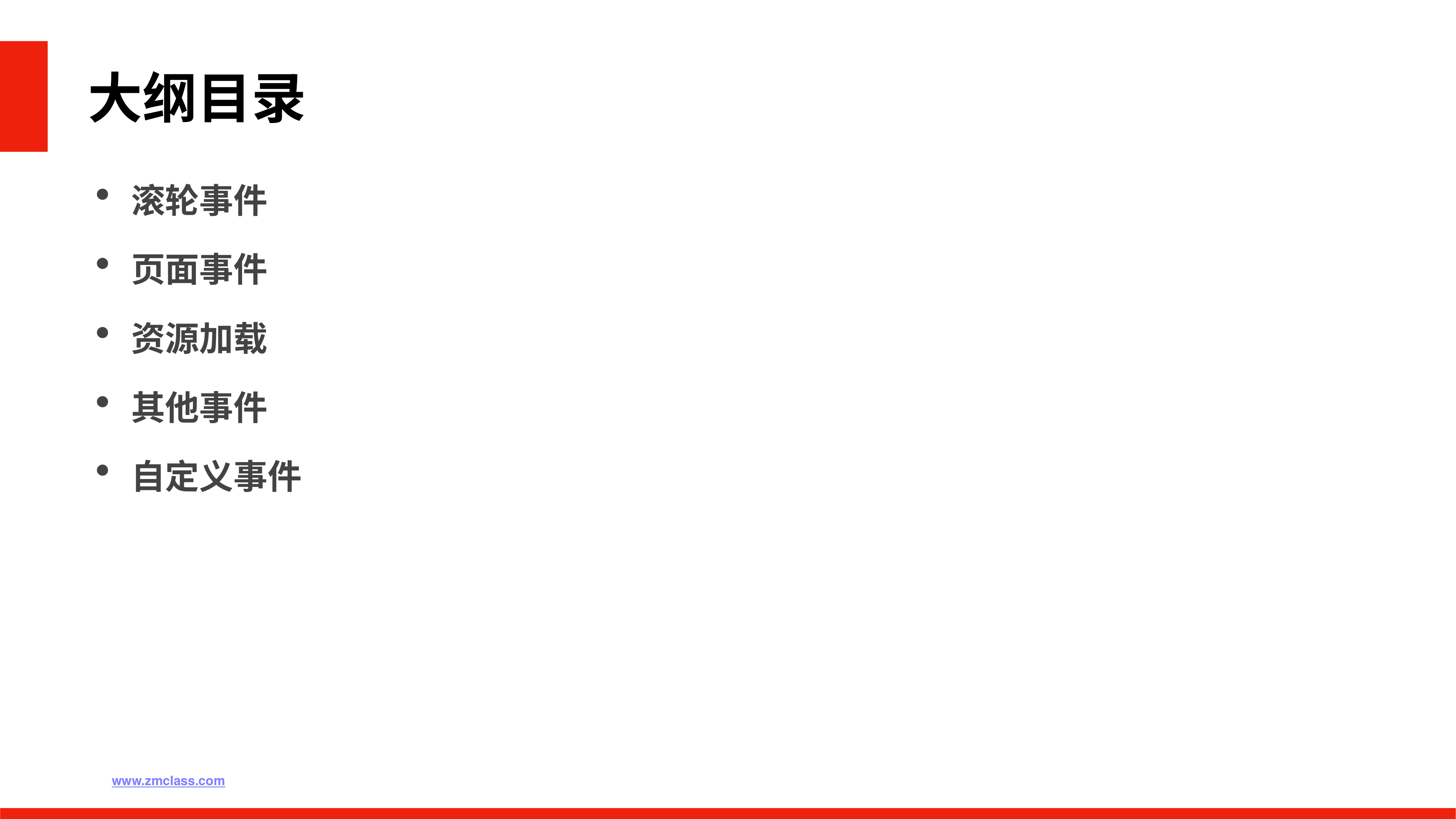

大纲目录
滚轮事件
页面事件
资源加载
其他事件
自定义事件
追梦课堂   临汾首家专业的web前端培训机构                                                          www.zmclass.com
2